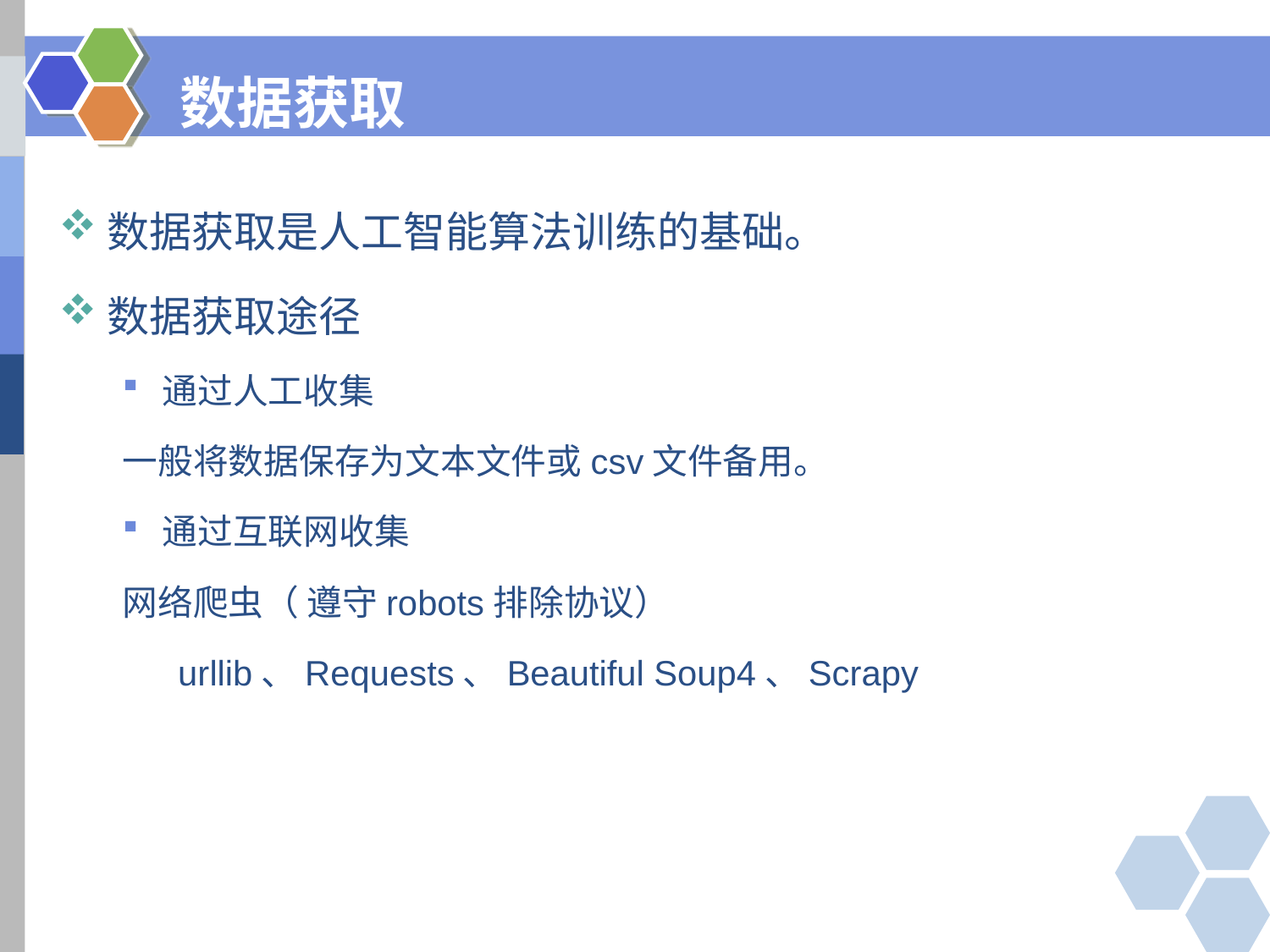

# 数据获取
数据获取是人工智能算法训练的基础。
数据获取途径
通过人工收集
一般将数据保存为文本文件或csv文件备用。
通过互联网收集
网络爬虫（ 遵守robots排除协议）
urllib、Requests、Beautiful Soup4、Scrapy